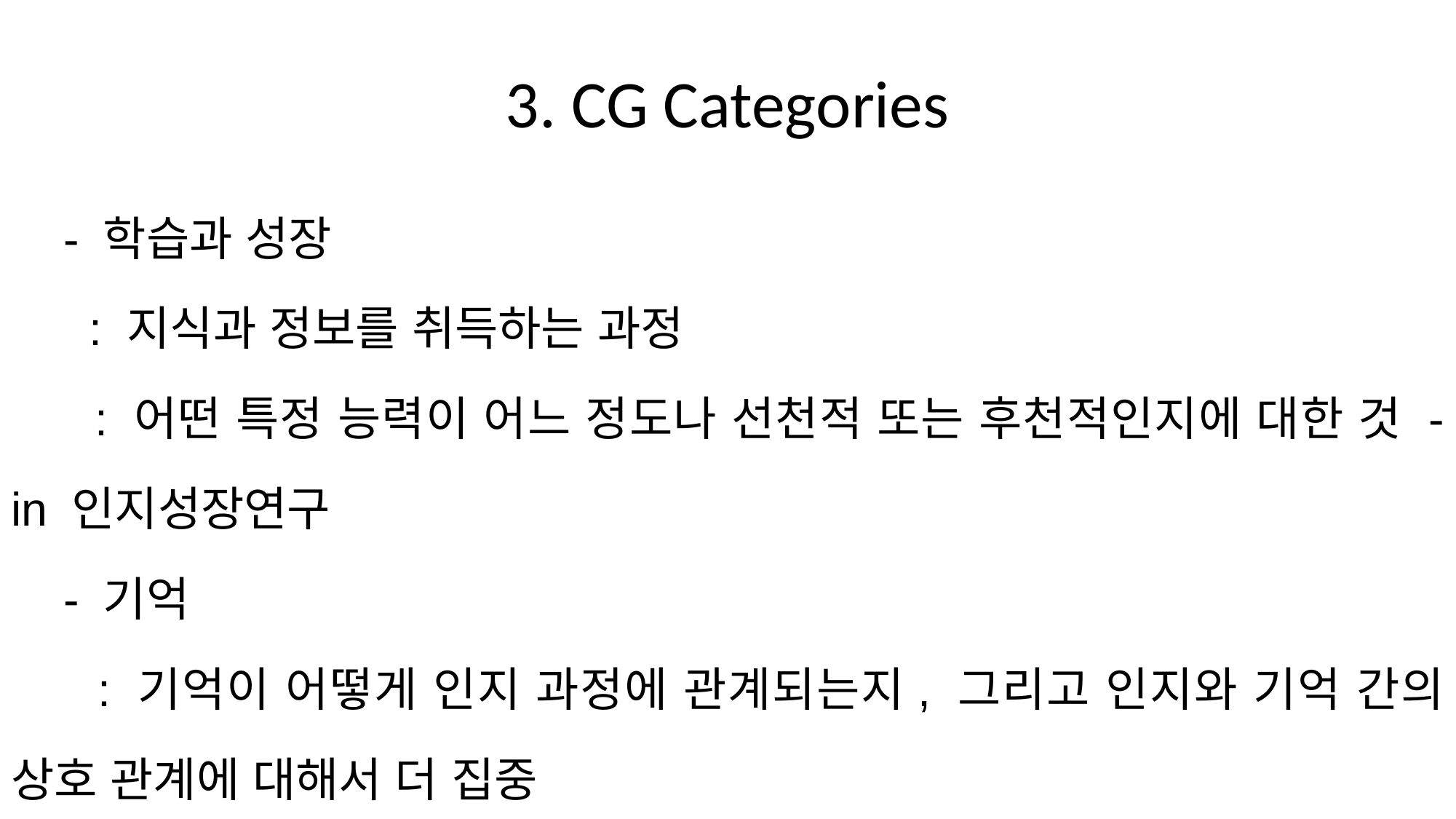

# 3. CG Categories
    - 학습과 성장
      : 지식과 정보를 취득하는 과정
      : 어떤 특정 능력이 어느 정도나 선천적 또는 후천적인지에 대한 것 - in 인지성장연구
    - 기억
      : 기억이 어떻게 인지 과정에 관계되는지, 그리고 인지와 기억 간의 상호 관계에 대해서 더 집중